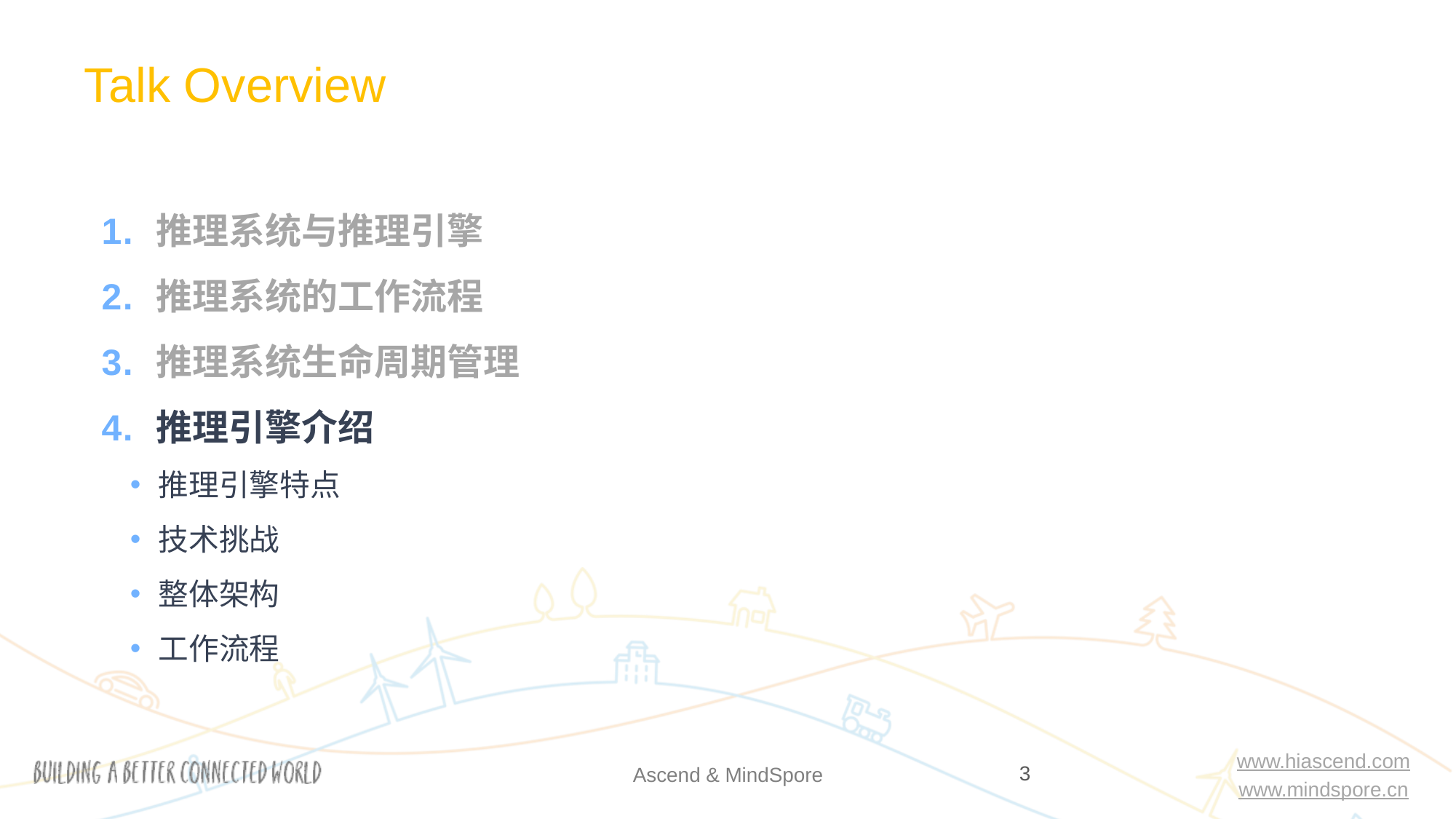

Talk Overview
推理系统与推理引擎
推理系统的工作流程
推理系统生命周期管理
推理引擎介绍
推理引擎特点
技术挑战
整体架构
工作流程